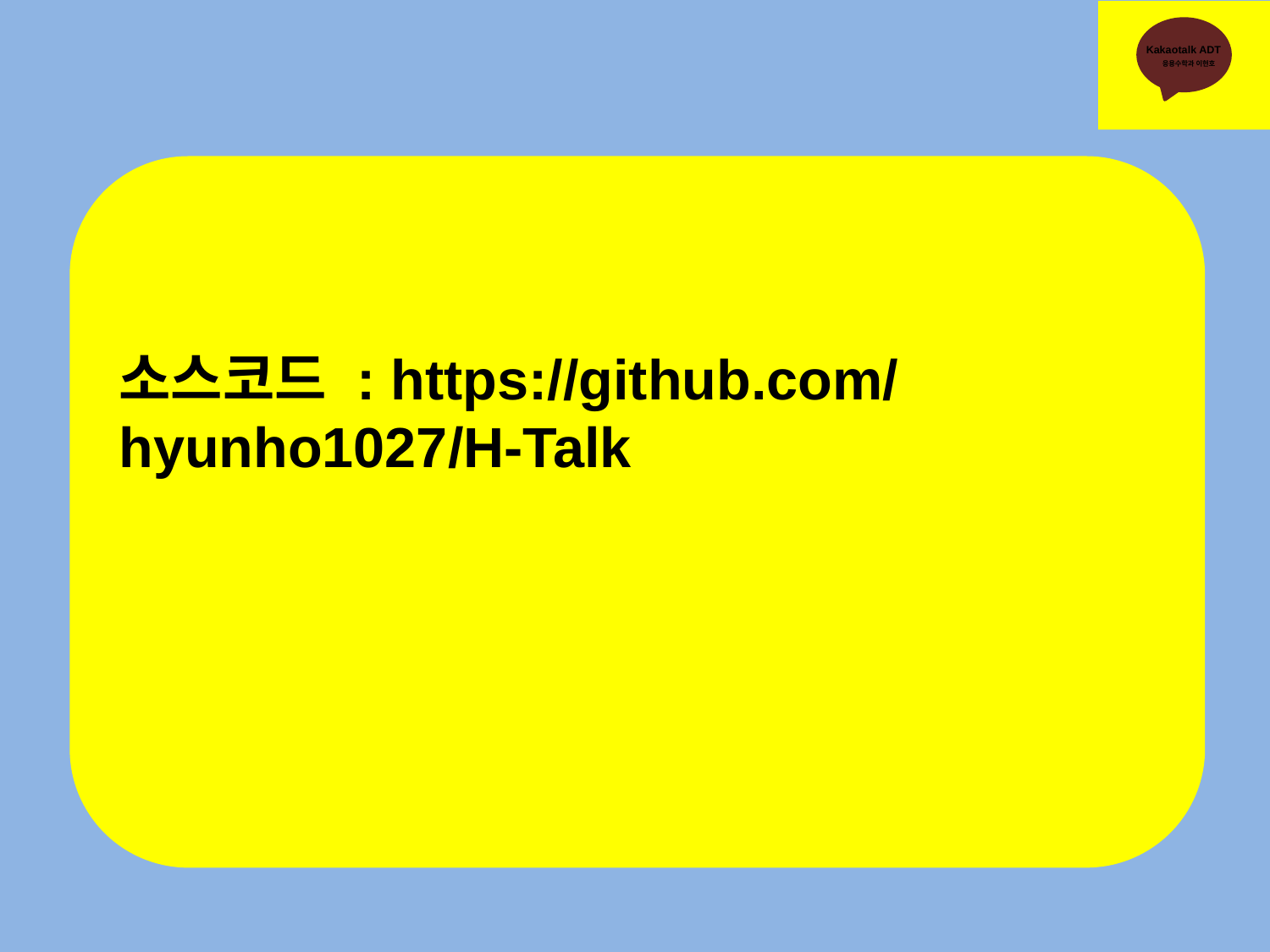

# Kakaotalk ADT
응용수학과 이현호

소스코드 : https://github.com/hyunho1027/H-Talk